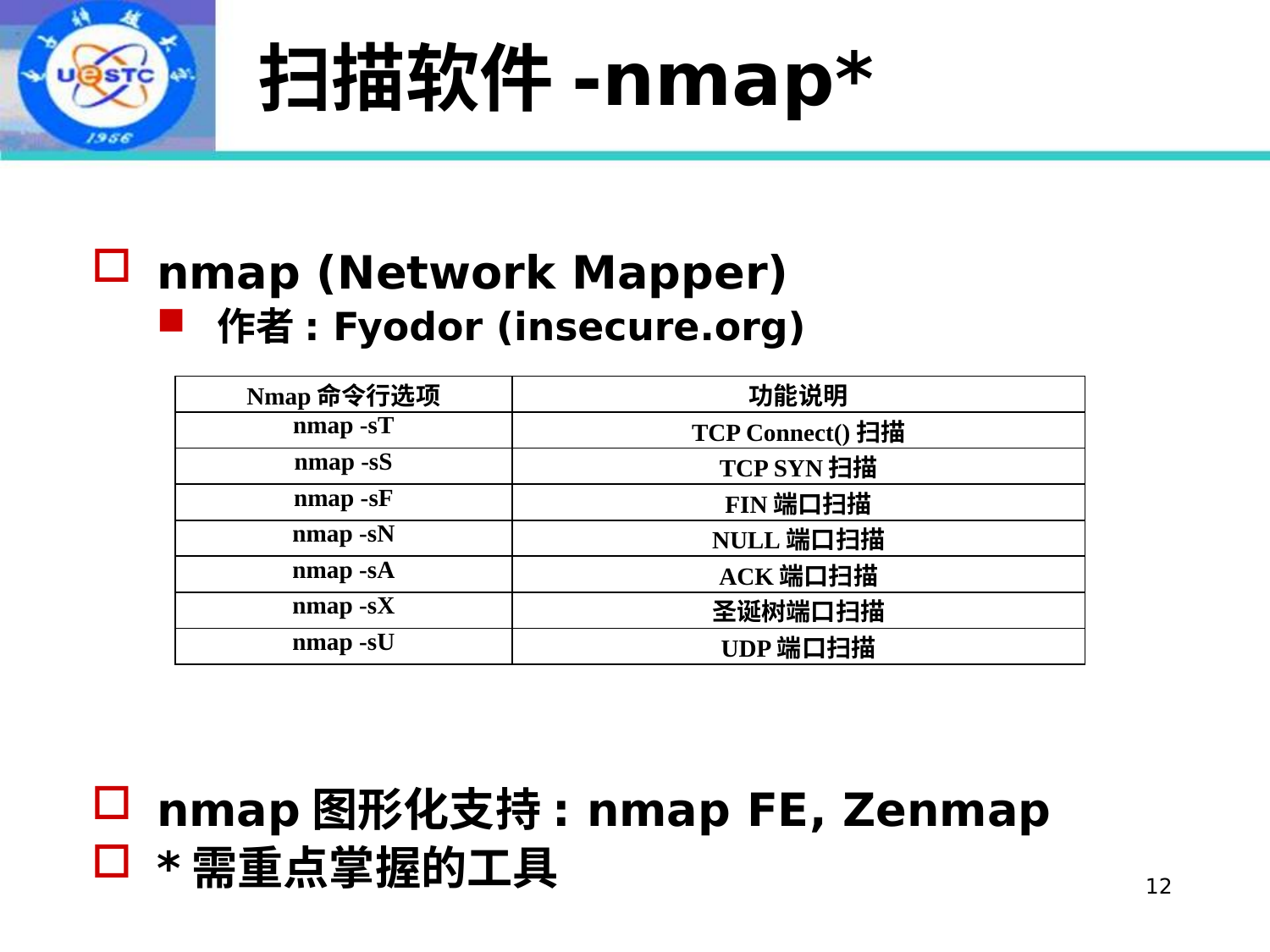

# 扫描软件-nmap*
nmap (Network Mapper)
作者: Fyodor (insecure.org)

nmap图形化支持: nmap FE, Zenmap
*需重点掌握的工具
| Nmap命令行选项 | 功能说明 |
| --- | --- |
| nmap -sT | TCP Connect()扫描 |
| nmap -sS | TCP SYN扫描 |
| nmap -sF | FIN端口扫描 |
| nmap -sN | NULL端口扫描 |
| nmap -sA | ACK端口扫描 |
| nmap -sX | 圣诞树端口扫描 |
| nmap -sU | UDP端口扫描 |
12